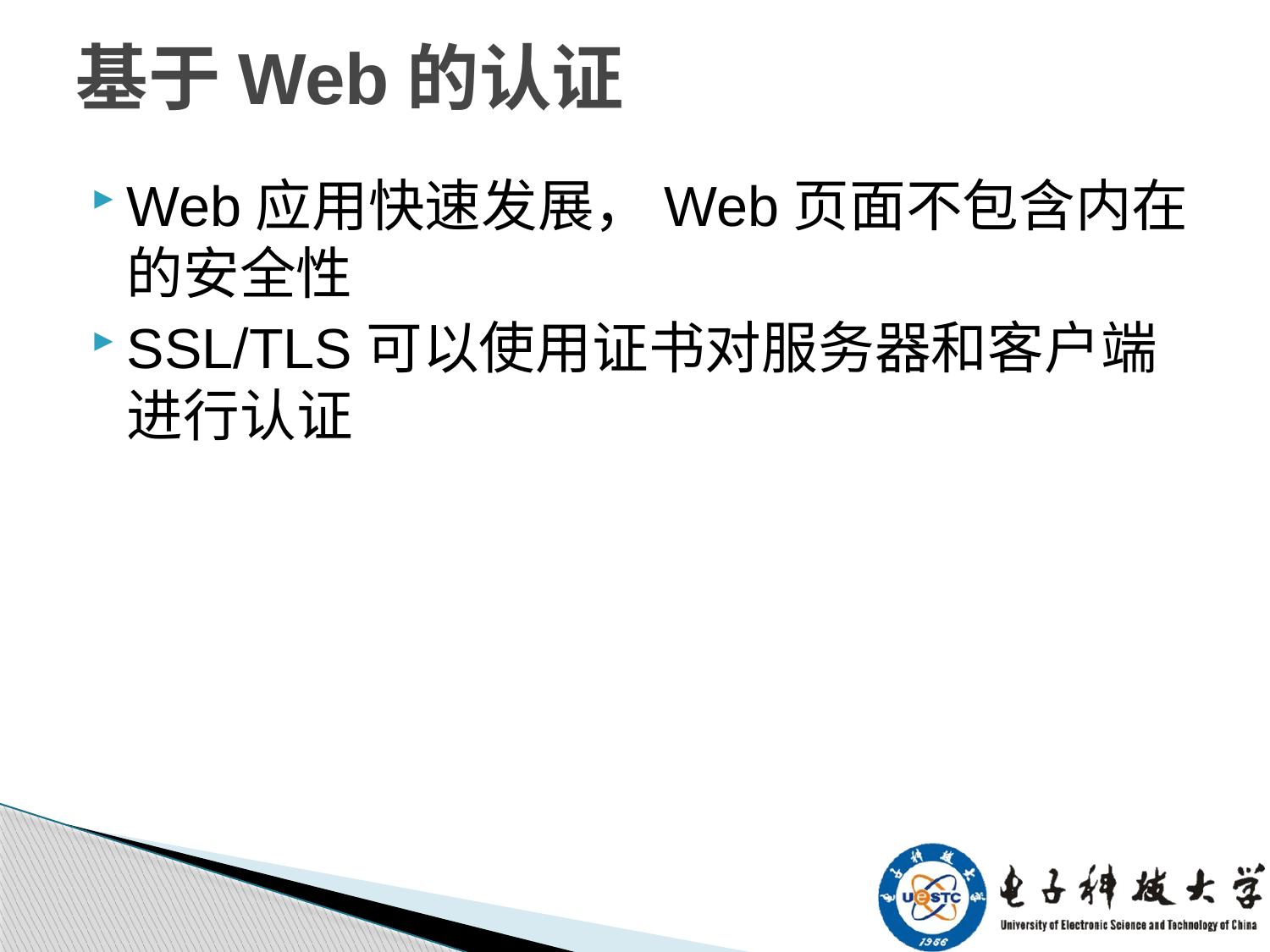

# 基于Web的认证
Web应用快速发展，Web页面不包含内在的安全性
SSL/TLS可以使用证书对服务器和客户端进行认证